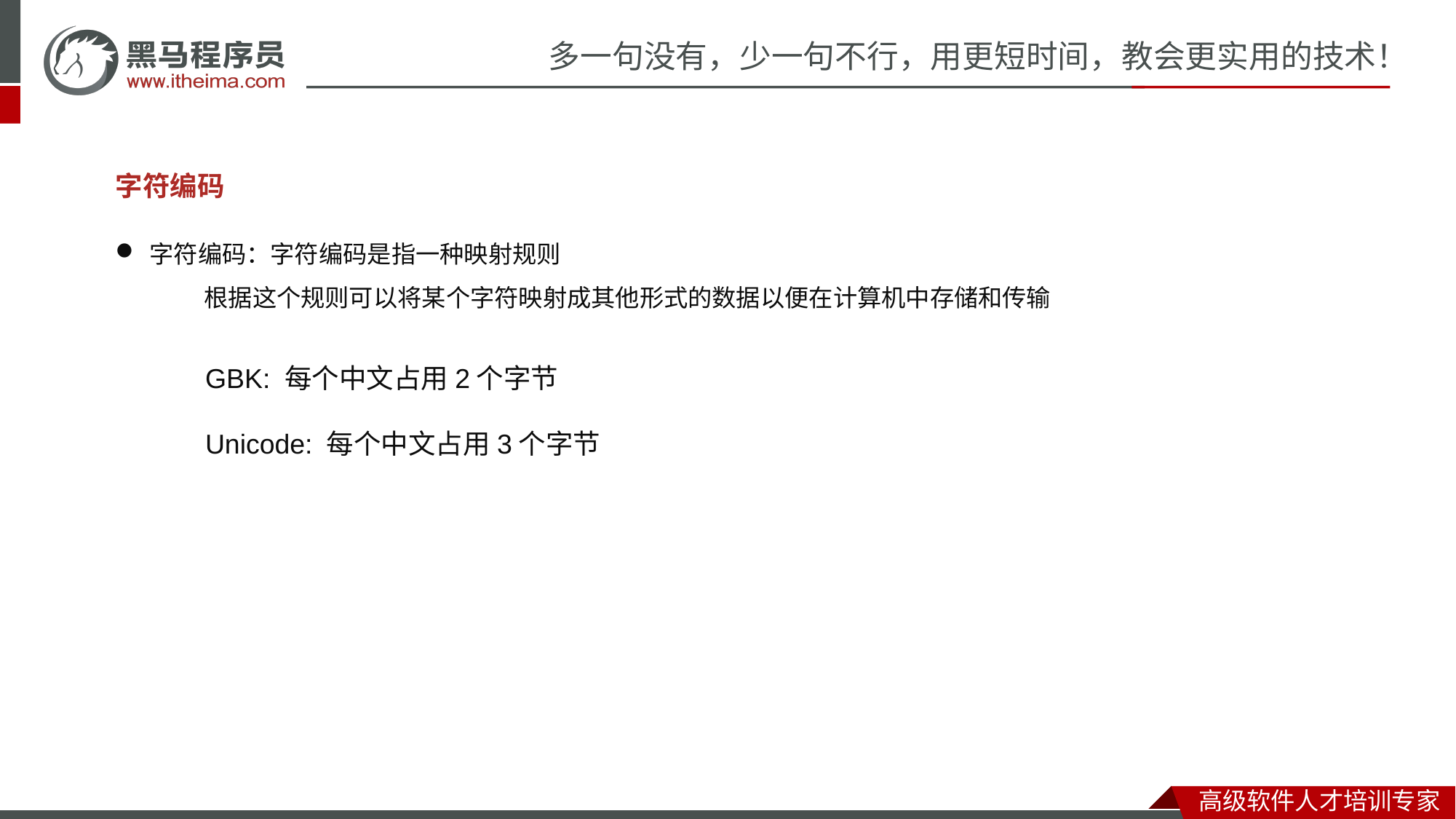

字符编码
字符编码：字符编码是指一种映射规则
根据这个规则可以将某个字符映射成其他形式的数据以便在计算机中存储和传输
GBK: 每个中文占用2个字节

Unicode: 每个中文占用3个字节